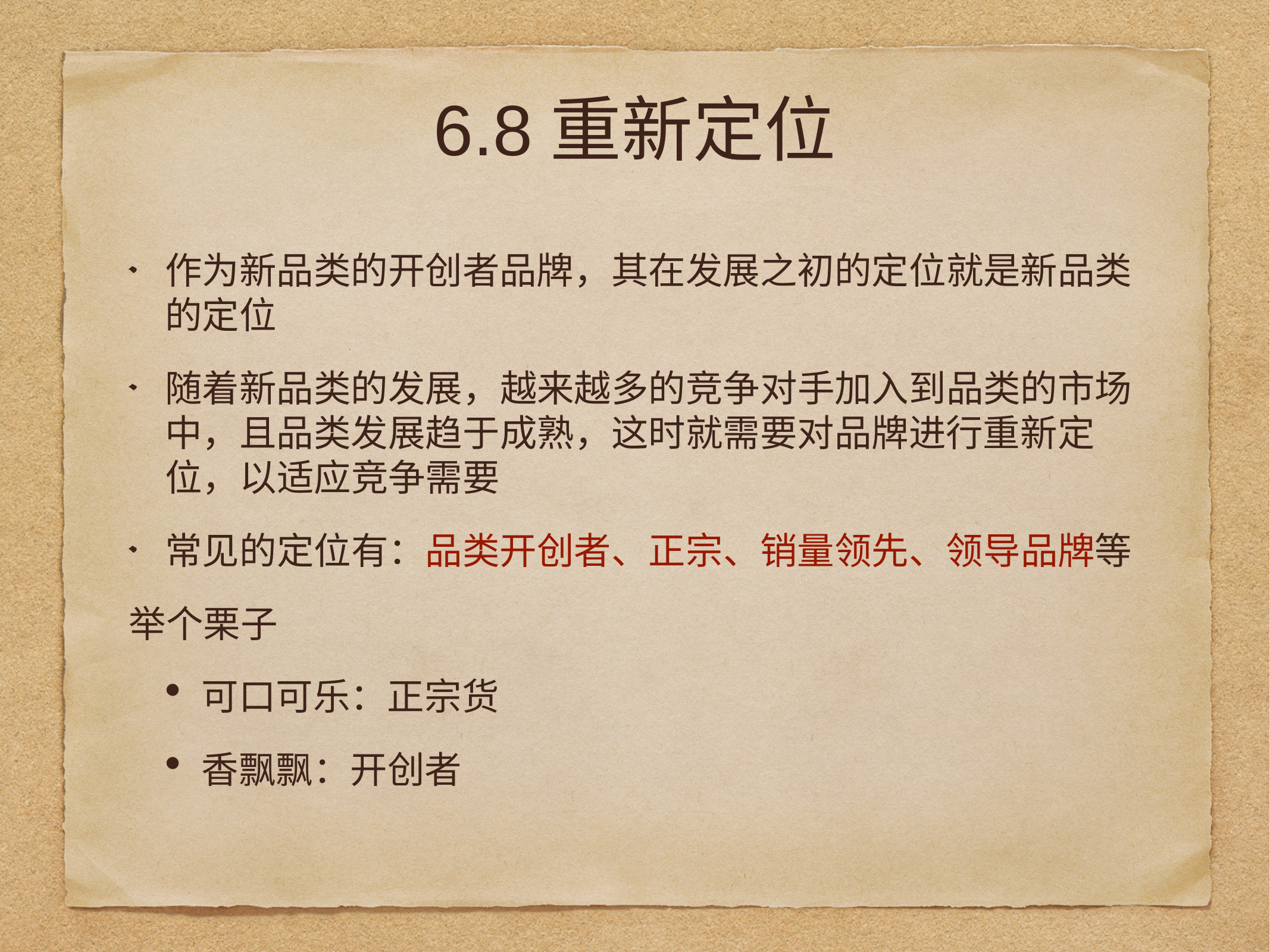

# 6.8重新定位
作为新品类的开创者品牌，其在发展之初的定位就是新品类的定位
随着新品类的发展，越来越多的竞争对手加入到品类的市场中，且品类发展趋于成熟，这时就需要对品牌进行重新定位，以适应竞争需要
常见的定位有：品类开创者、正宗、销量领先、领导品牌等
举个栗子
可口可乐：正宗货
香飘飘：开创者